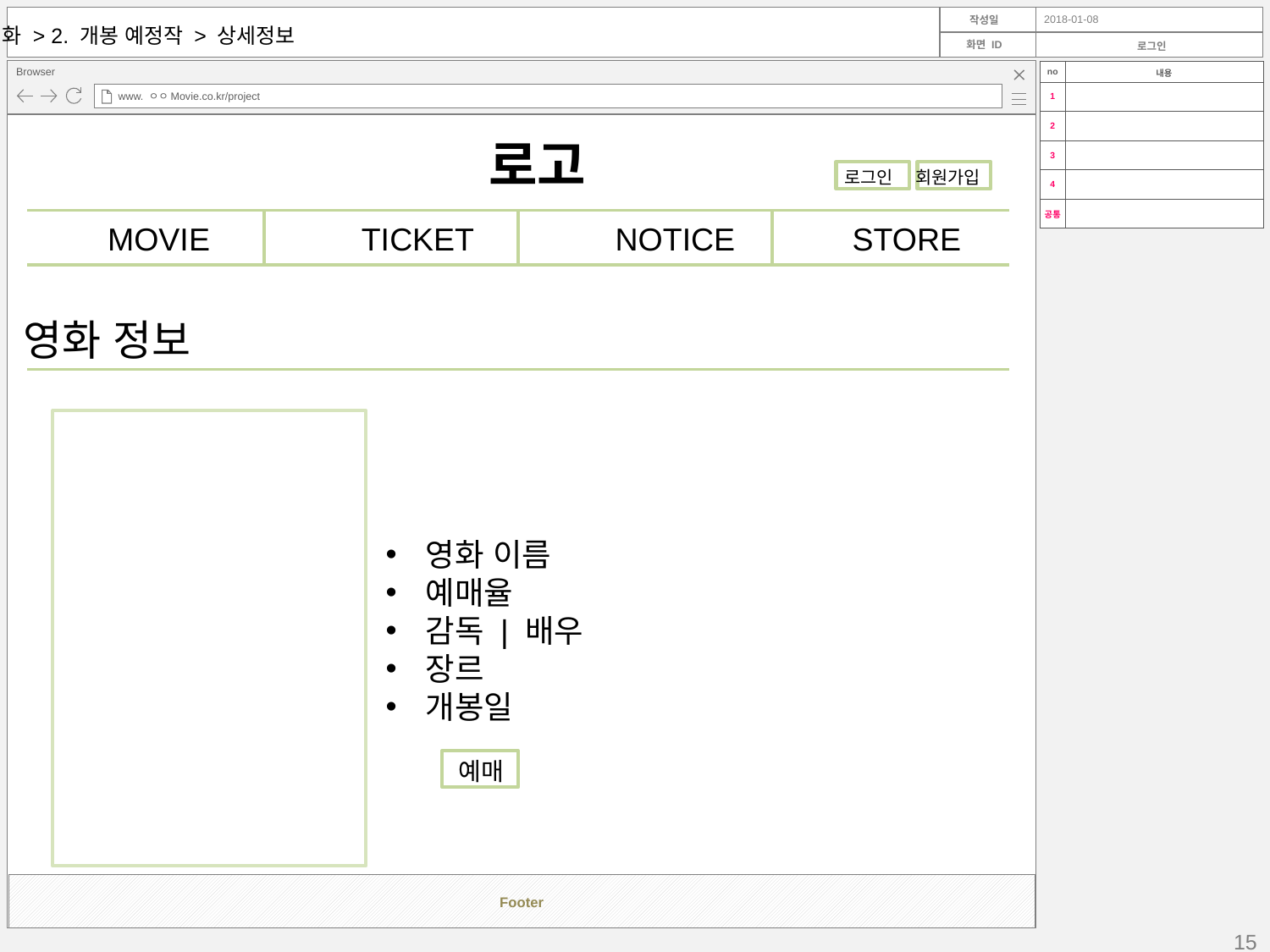

2018-01-08
영화 > 2. 개봉 예정작 > 상세정보
로그인
| no | 내용 |
| --- | --- |
| 1 |  |
| 2 |  |
| 3 |  |
| 4 |  |
| 공통 |  |
로고
로그인

회원가입
MOVIE
TICKET
NOTICE
STORE
영화 정보

영화 이름
예매율
감독 | 배우
장르
개봉일

예매

Footer
15